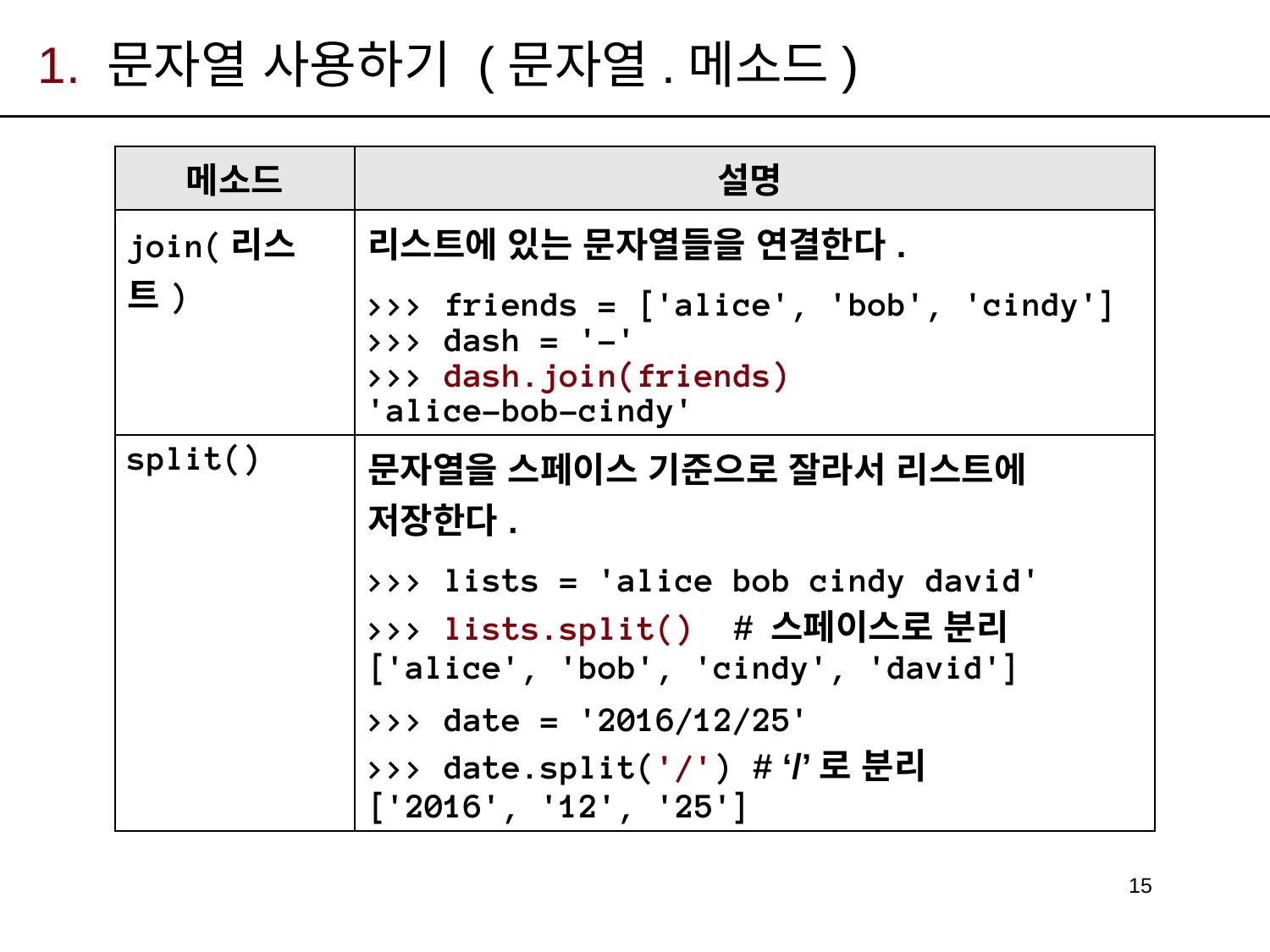

# 1. 문자열 사용하기 (문자열.메소드)
| 메소드 | 설명 |
| --- | --- |
| join(리스트) | 리스트에 있는 문자열들을 연결한다. >>> friends = ['alice', 'bob', 'cindy'] >>> dash = '-' >>> dash.join(friends) 'alice-bob-cindy' |
| split() | 문자열을 스페이스 기준으로 잘라서 리스트에 저장한다. >>> lists = 'alice bob cindy david' >>> lists.split() # 스페이스로 분리 ['alice', 'bob', 'cindy', 'david'] >>> date = '2016/12/25' >>> date.split('/') # ‘/’로 분리 ['2016', '12', '25'] |
15